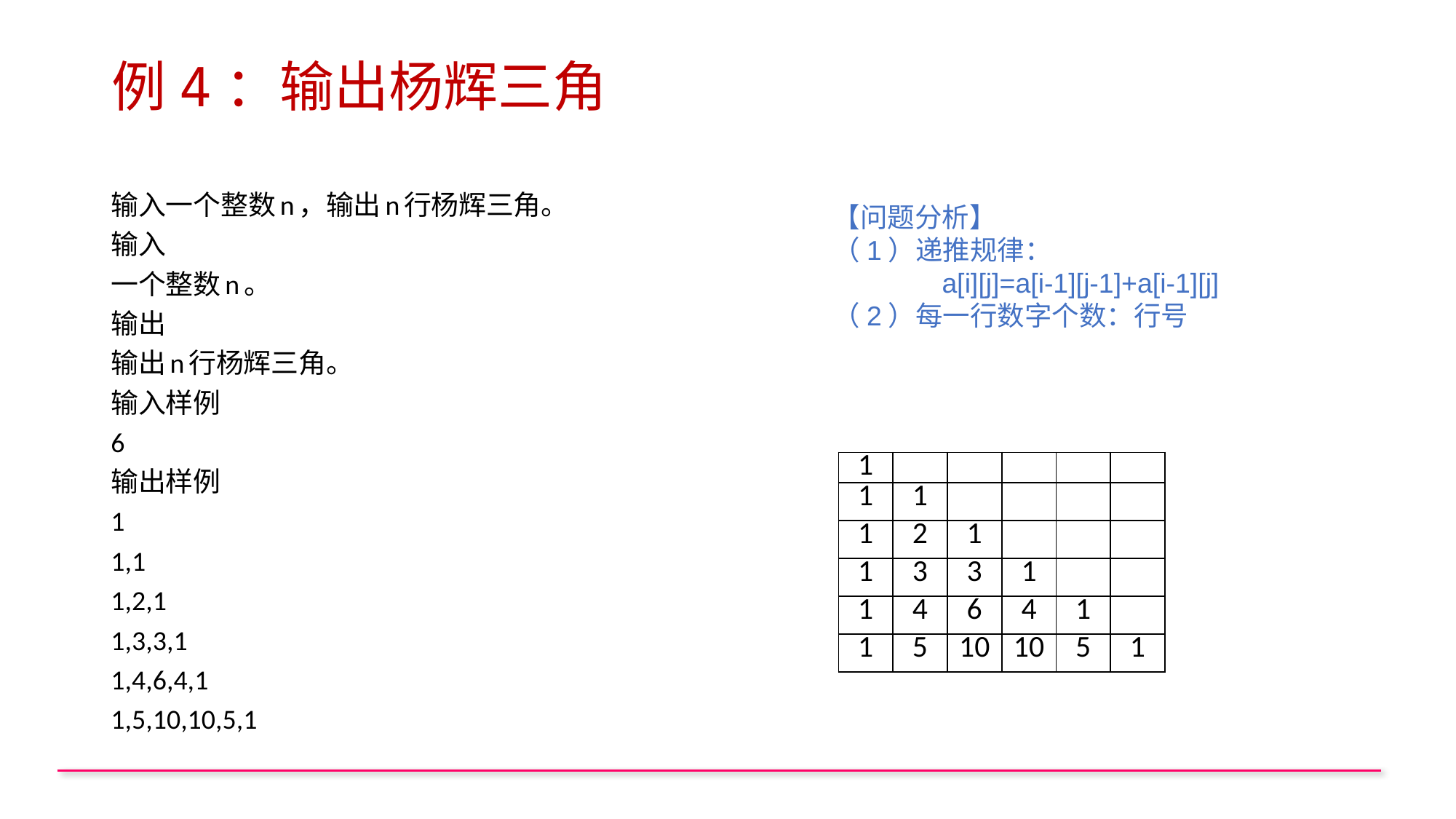

# 例4：输出杨辉三角
输入一个整数n，输出n行杨辉三角。
输入
一个整数n。
输出
输出n行杨辉三角。
输入样例
6
输出样例
1
1,1
1,2,1
1,3,3,1
1,4,6,4,1
1,5,10,10,5,1
【问题分析】
（1）递推规律：
	a[i][j]=a[i-1][j-1]+a[i-1][j]
（2）每一行数字个数：行号
| 1 |  |  |  |  |  |
| --- | --- | --- | --- | --- | --- |
| 1 | 1 |  |  |  |  |
| 1 | 2 | 1 |  |  |  |
| 1 | 3 | 3 | 1 |  |  |
| 1 | 4 | 6 | 4 | 1 |  |
| 1 | 5 | 10 | 10 | 5 | 1 |